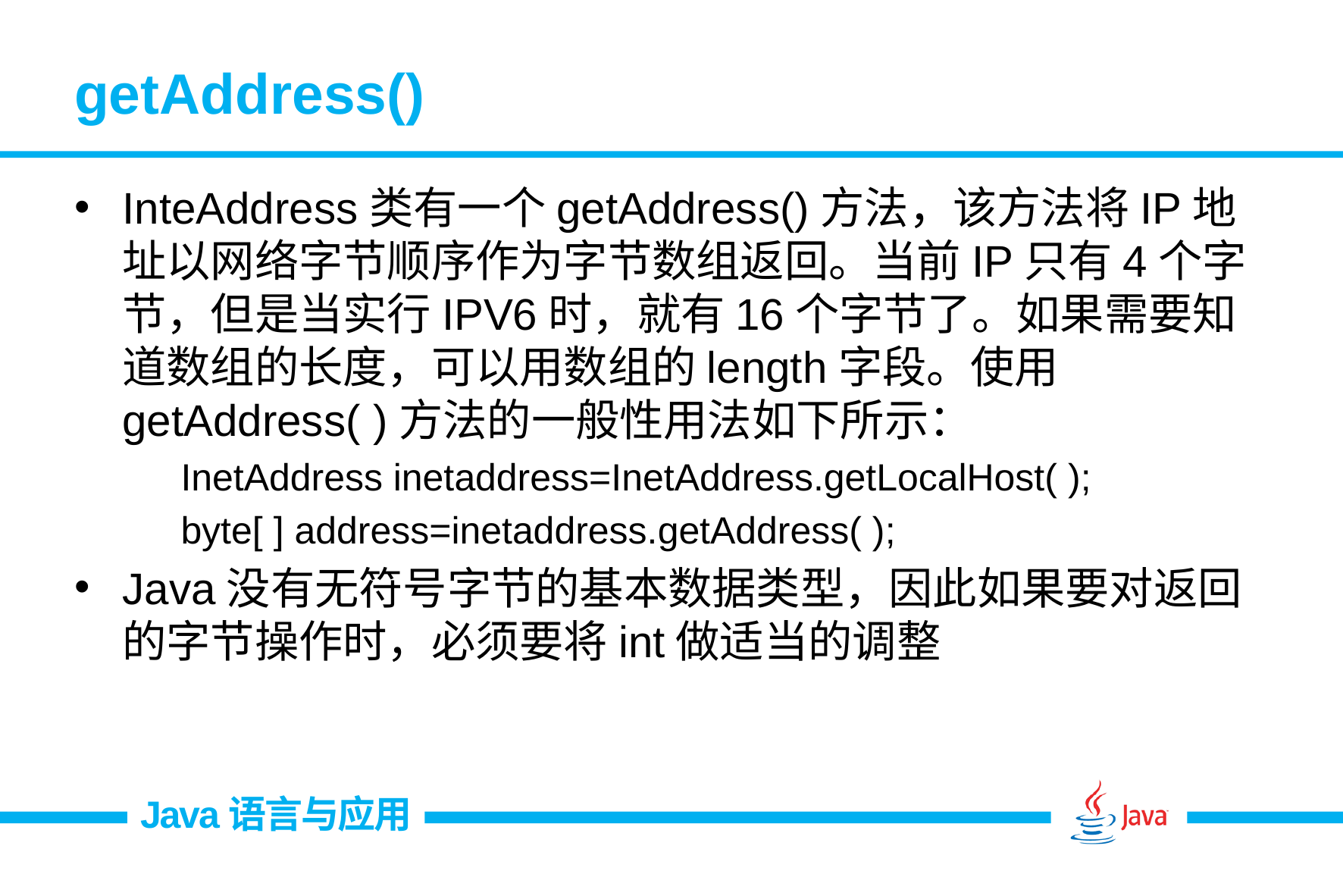

# getAddress()
InteAddress类有一个getAddress()方法，该方法将IP地址以网络字节顺序作为字节数组返回。当前IP只有4个字节，但是当实行IPV6时，就有16个字节了。如果需要知道数组的长度，可以用数组的length字段。使用getAddress( )方法的一般性用法如下所示：
    InetAddress inetaddress=InetAddress.getLocalHost( );
    byte[ ] address=inetaddress.getAddress( );
Java没有无符号字节的基本数据类型，因此如果要对返回的字节操作时，必须要将int做适当的调整